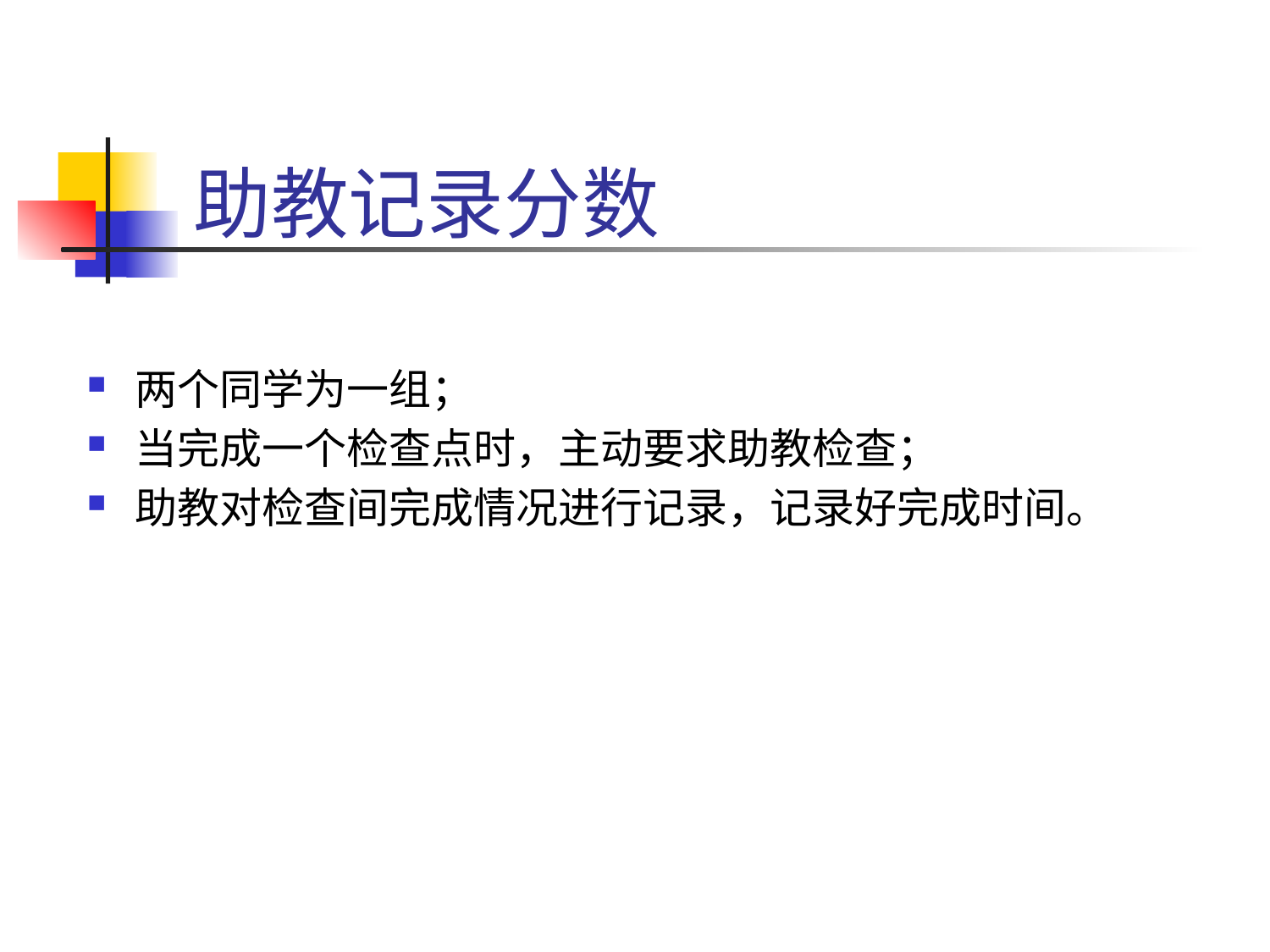

助教记录分数
两个同学为一组；
当完成一个检查点时，主动要求助教检查；
助教对检查间完成情况进行记录，记录好完成时间。